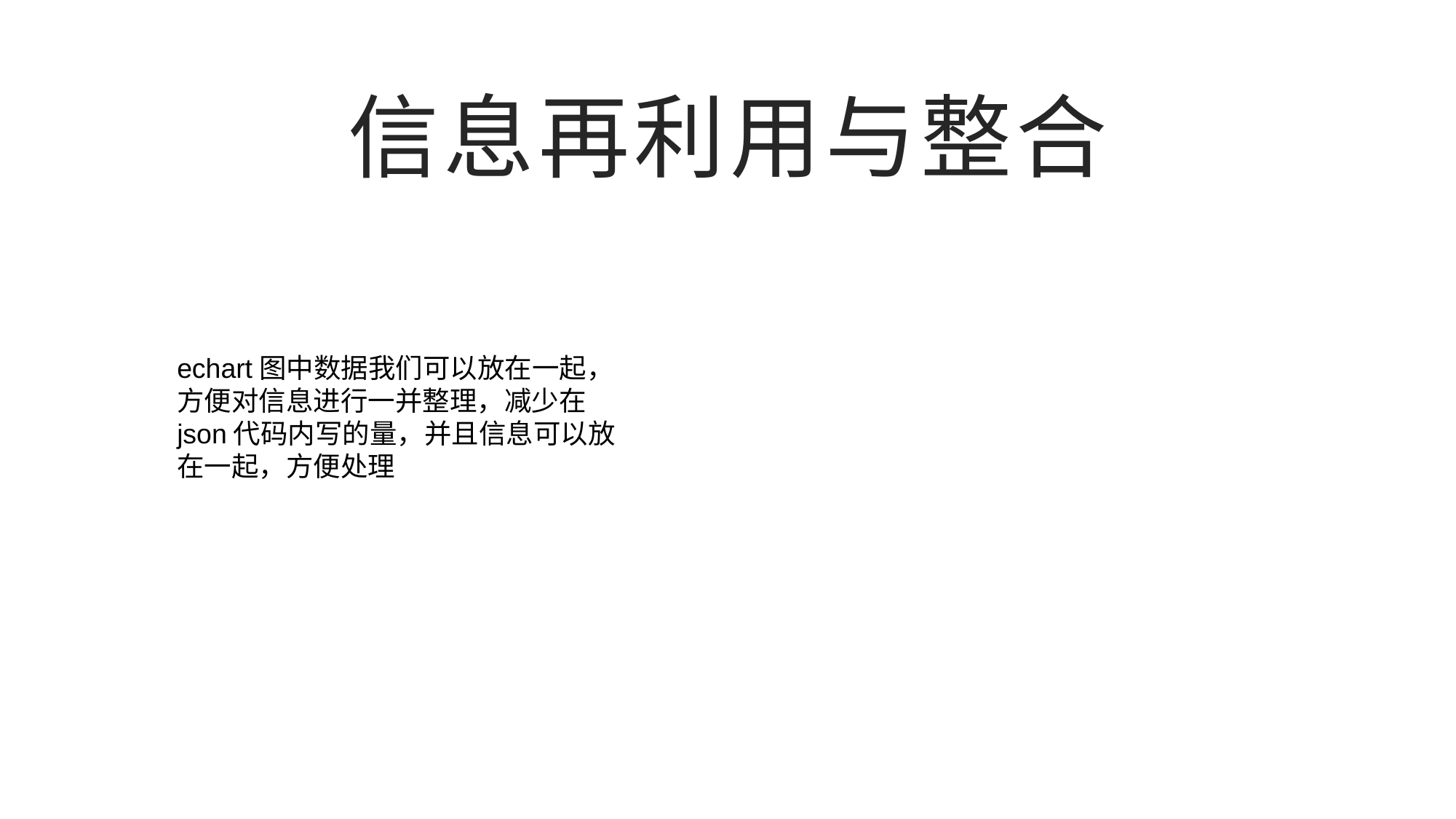

# 信息再利用与整合
echart图中数据我们可以放在一起，方便对信息进行一并整理，减少在json代码内写的量，并且信息可以放在一起，方便处理